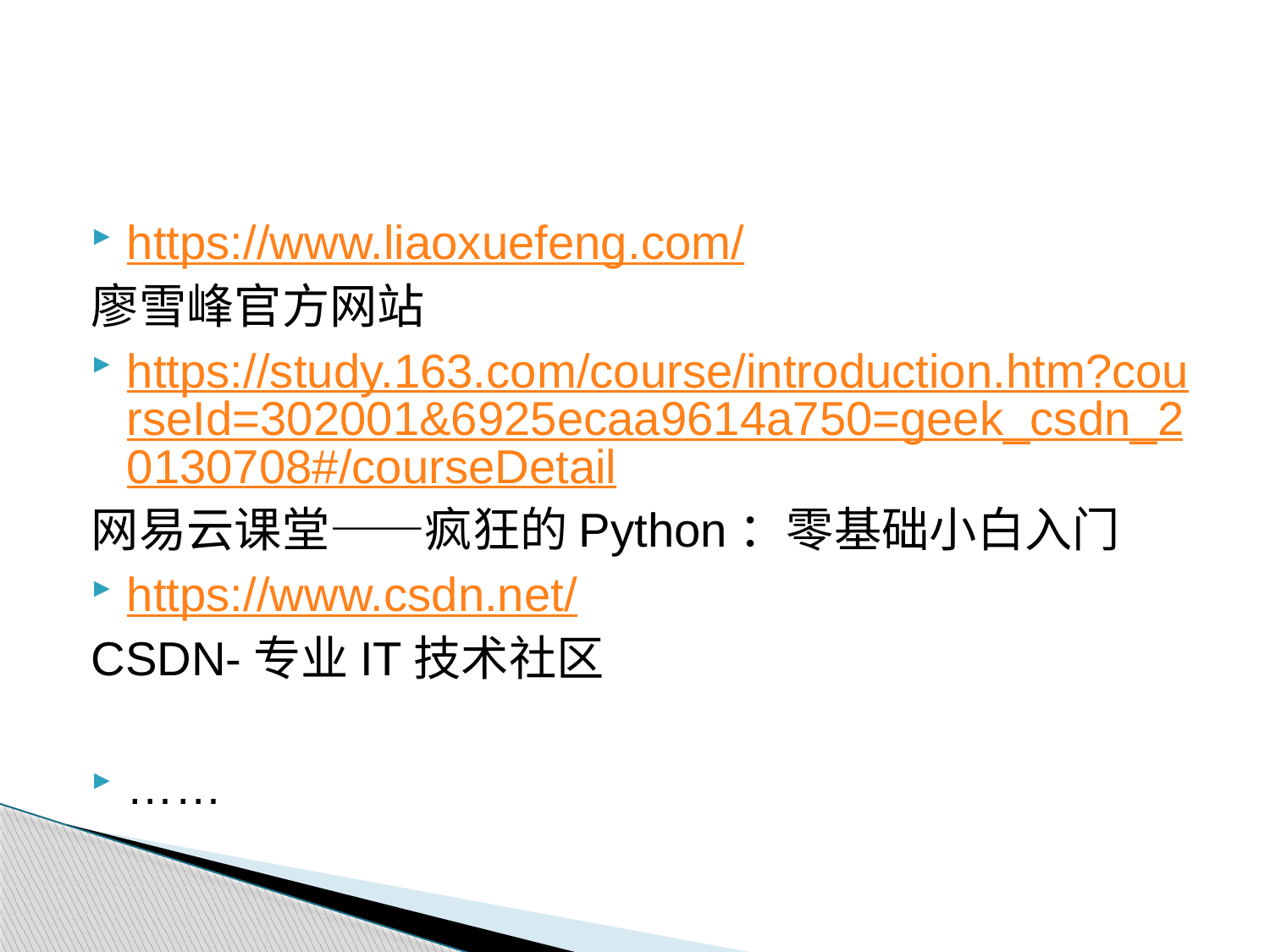

#
https://www.liaoxuefeng.com/
廖雪峰官方网站
https://study.163.com/course/introduction.htm?courseId=302001&6925ecaa9614a750=geek_csdn_20130708#/courseDetail
网易云课堂——疯狂的Python：零基础小白入门
https://www.csdn.net/
CSDN-专业IT技术社区

……